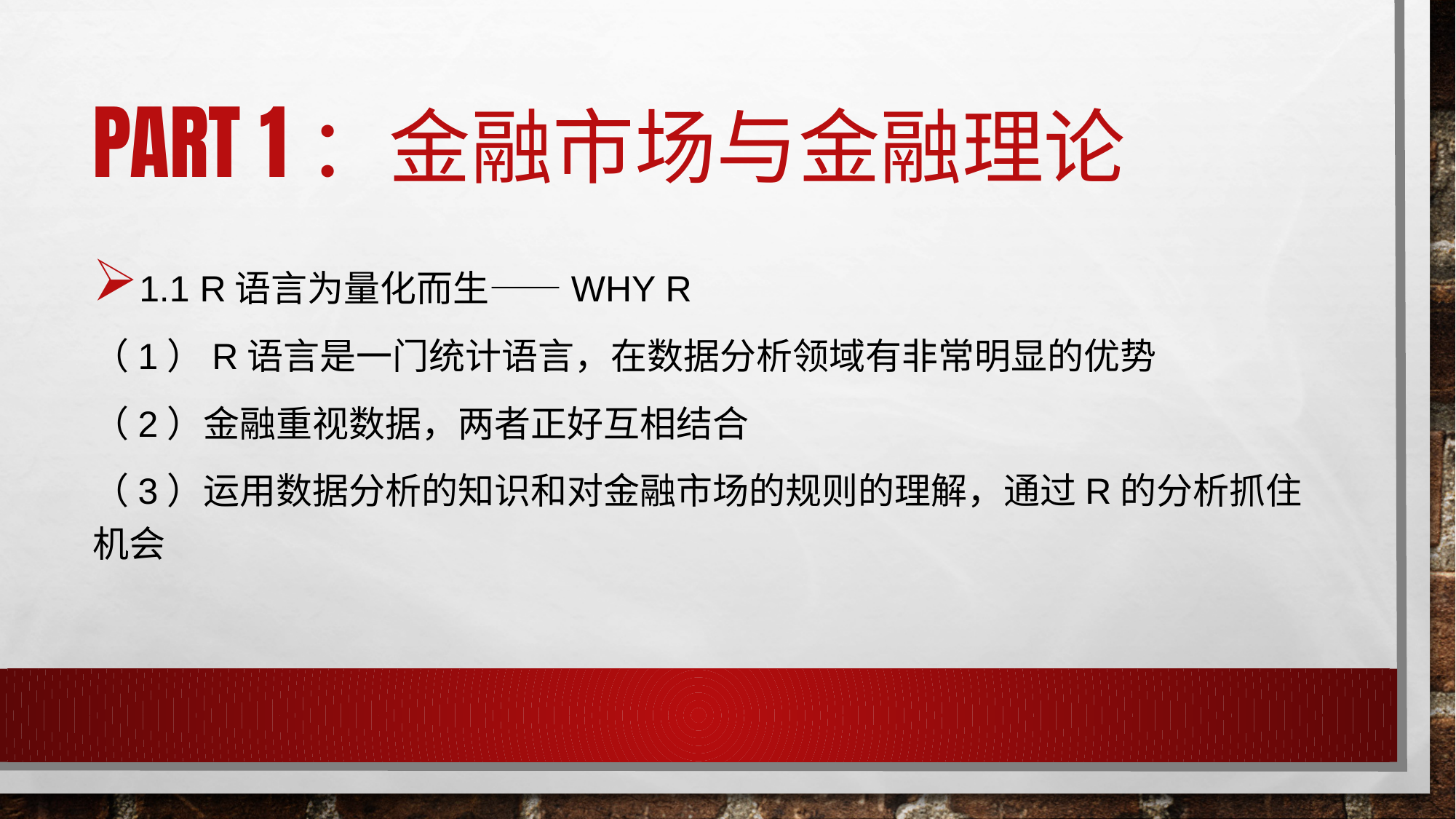

# Part 1：金融市场与金融理论
1.1 R语言为量化而生——why R
（1）R语言是一门统计语言，在数据分析领域有非常明显的优势
（2）金融重视数据，两者正好互相结合
（3）运用数据分析的知识和对金融市场的规则的理解，通过R的分析抓住机会